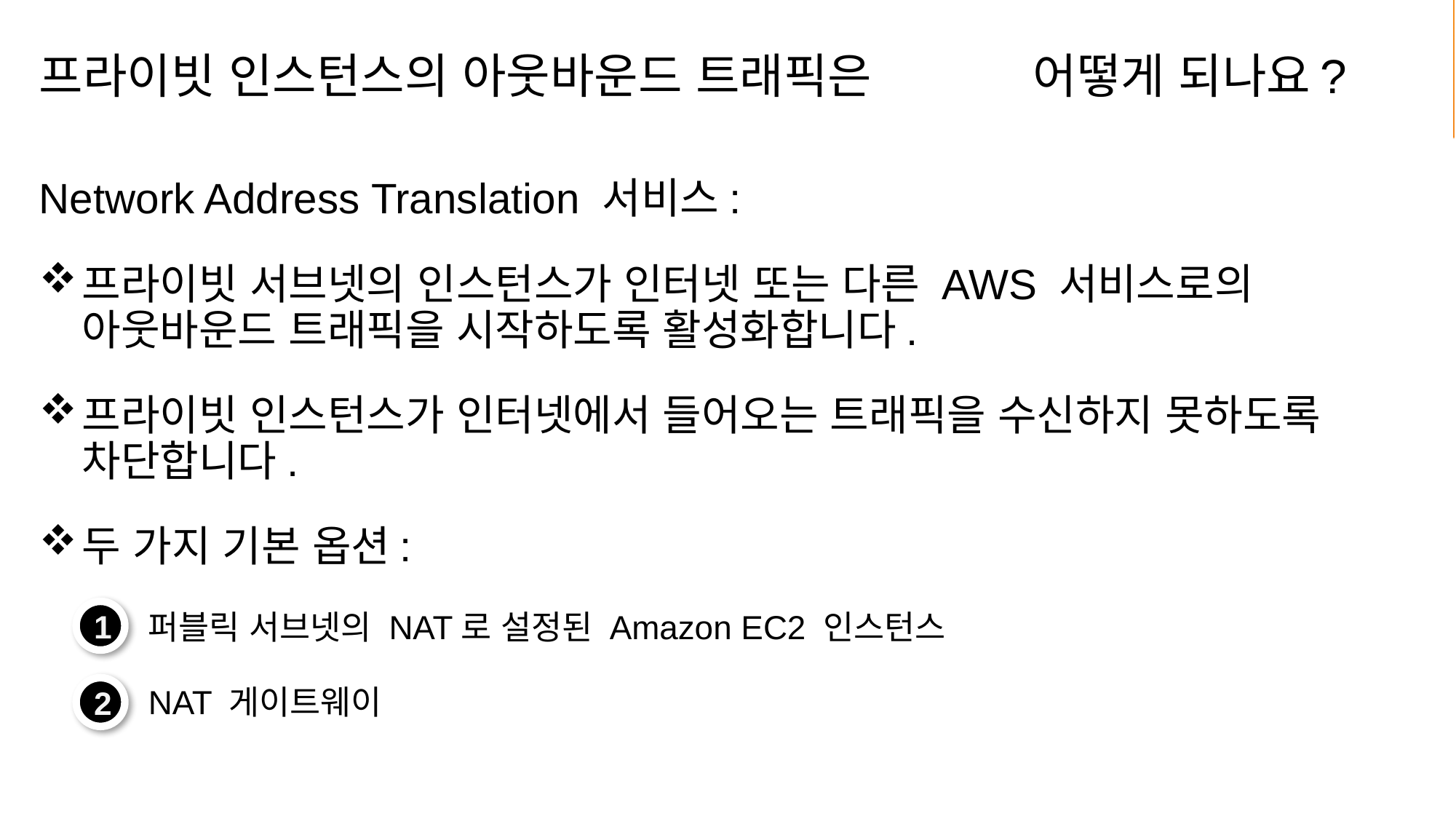

# 프라이빗 인스턴스의 아웃바운드 트래픽은            어떻게 되나요?
Network Address Translation 서비스:
프라이빗 서브넷의 인스턴스가 인터넷 또는 다른 AWS 서비스로의 아웃바운드 트래픽을 시작하도록 활성화합니다.
프라이빗 인스턴스가 인터넷에서 들어오는 트래픽을 수신하지 못하도록 차단합니다.
두 가지 기본 옵션:
퍼블릭 서브넷의 NAT로 설정된 Amazon EC2 인스턴스
NAT 게이트웨이
1
2